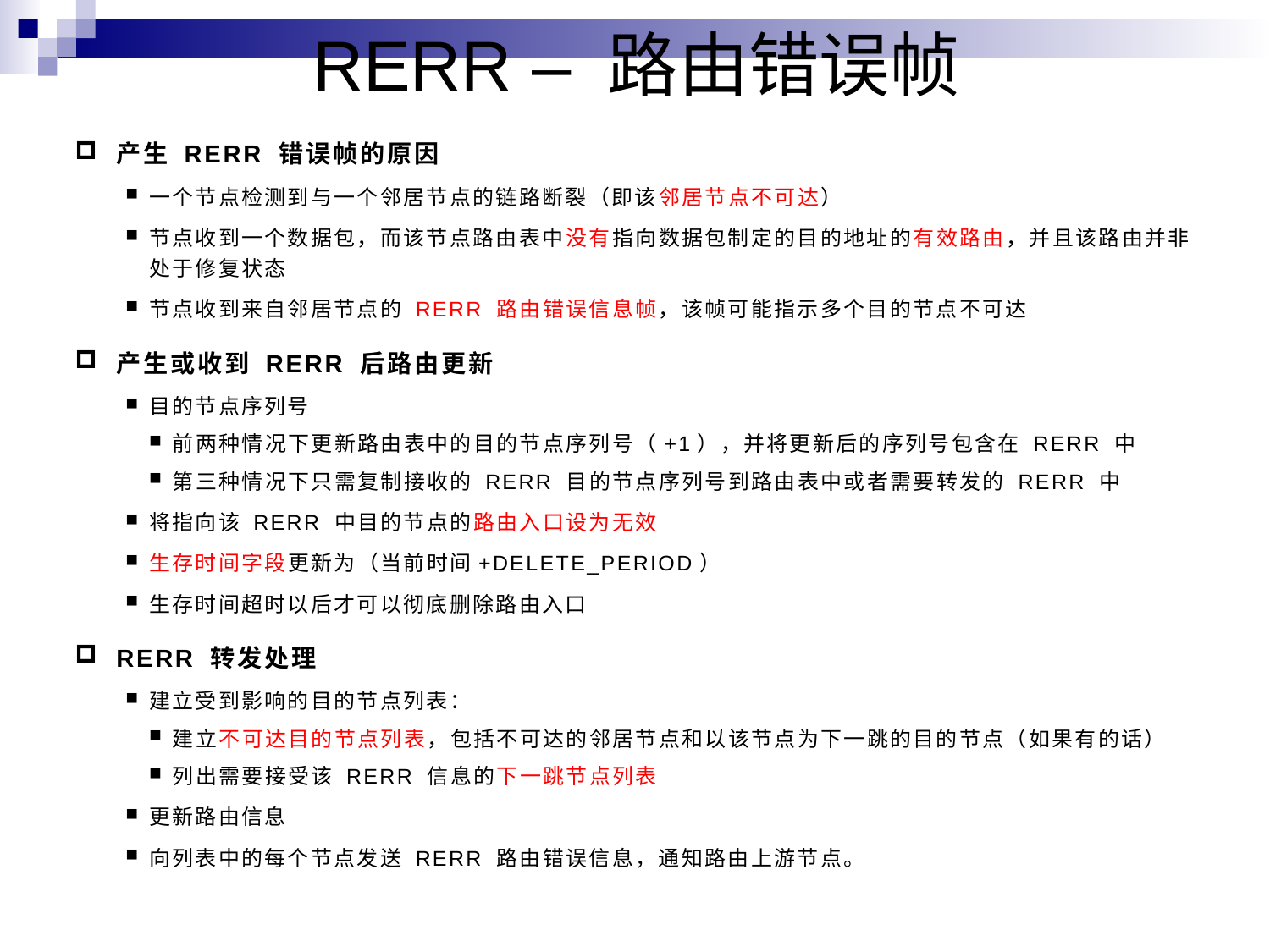

# RERR – 路由错误帧
产生 RERR 错误帧的原因
一个节点检测到与一个邻居节点的链路断裂（即该邻居节点不可达）
节点收到一个数据包，而该节点路由表中没有指向数据包制定的目的地址的有效路由，并且该路由并非处于修复状态
节点收到来自邻居节点的 RERR 路由错误信息帧，该帧可能指示多个目的节点不可达
产生或收到 RERR 后路由更新
目的节点序列号
前两种情况下更新路由表中的目的节点序列号（+1），并将更新后的序列号包含在 RERR 中
第三种情况下只需复制接收的 RERR 目的节点序列号到路由表中或者需要转发的 RERR 中
将指向该 RERR 中目的节点的路由入口设为无效
生存时间字段更新为（当前时间+DELETE_PERIOD）
生存时间超时以后才可以彻底删除路由入口
RERR 转发处理
建立受到影响的目的节点列表：
建立不可达目的节点列表，包括不可达的邻居节点和以该节点为下一跳的目的节点（如果有的话）
列出需要接受该 RERR 信息的下一跳节点列表
更新路由信息
向列表中的每个节点发送 RERR 路由错误信息，通知路由上游节点。
11